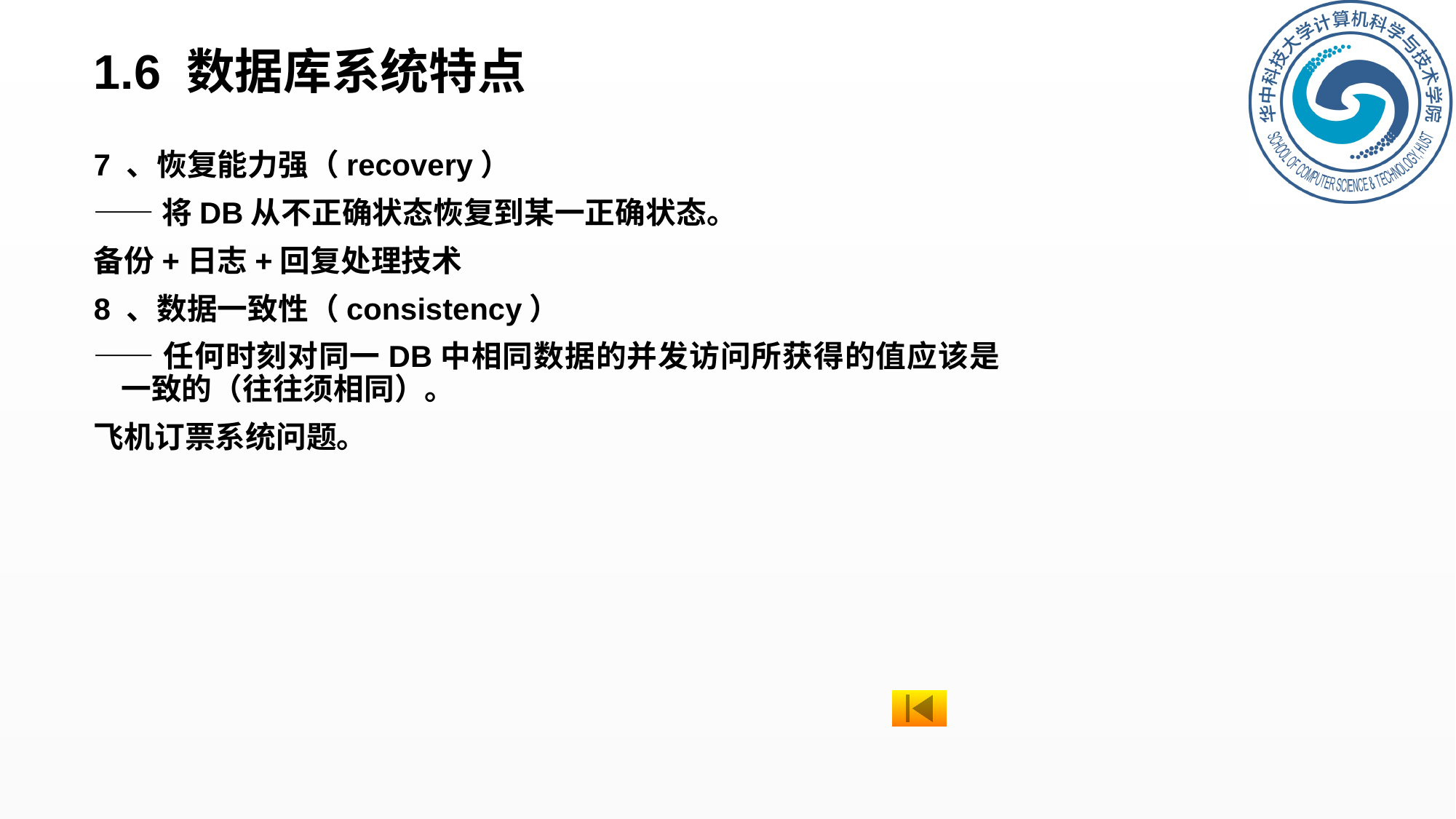

# 1.6 数据库系统特点
7 、恢复能力强（recovery）
——将DB从不正确状态恢复到某一正确状态。
备份+日志+回复处理技术
8 、数据一致性（consistency）
——任何时刻对同一DB中相同数据的并发访问所获得的值应该是一致的（往往须相同）。
飞机订票系统问题。